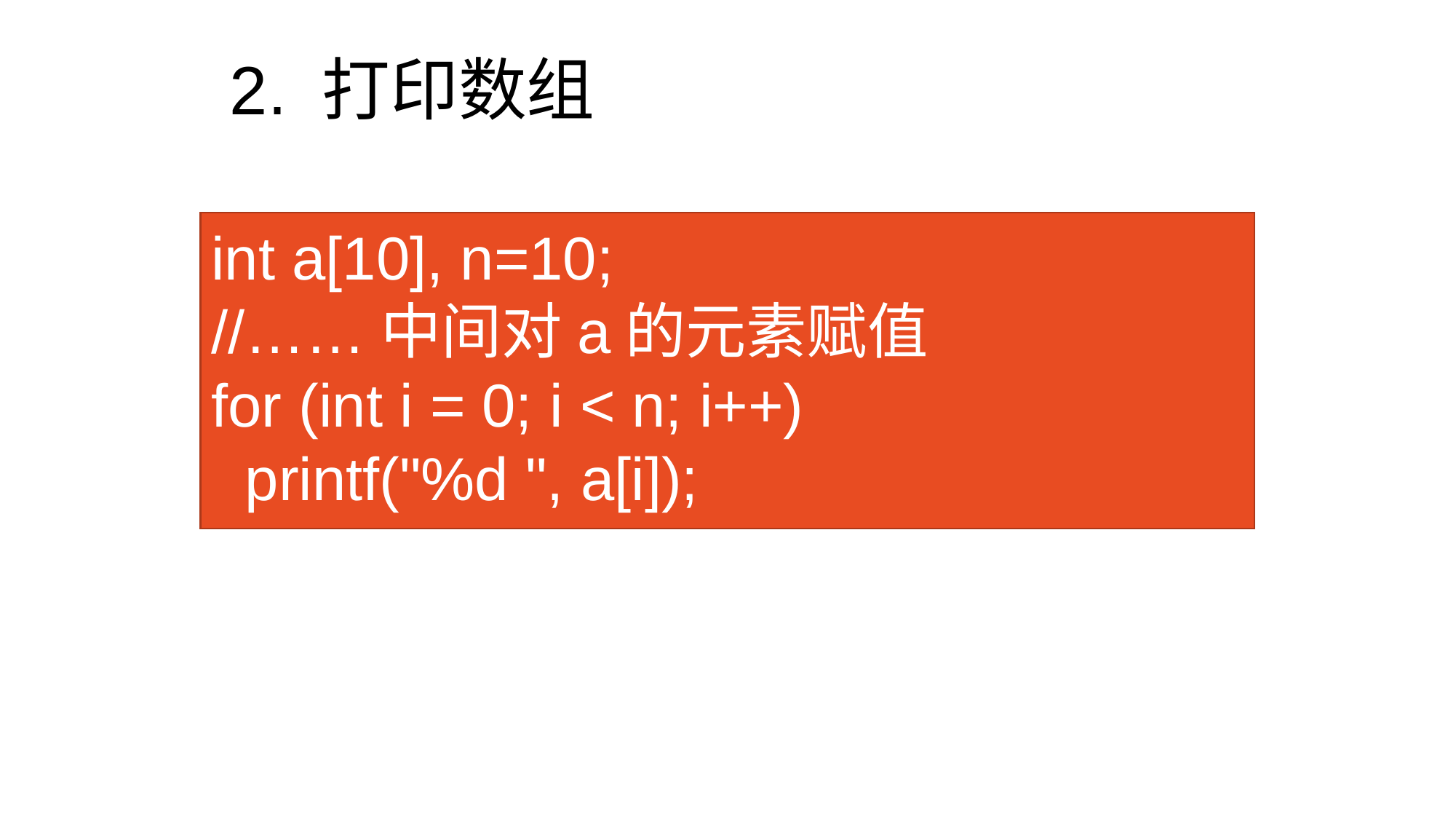

# 2. 打印数组
int a[10], n=10;
//……中间对a的元素赋值
for (int i = 0; i < n; i++)
  printf("%d ", a[i]);